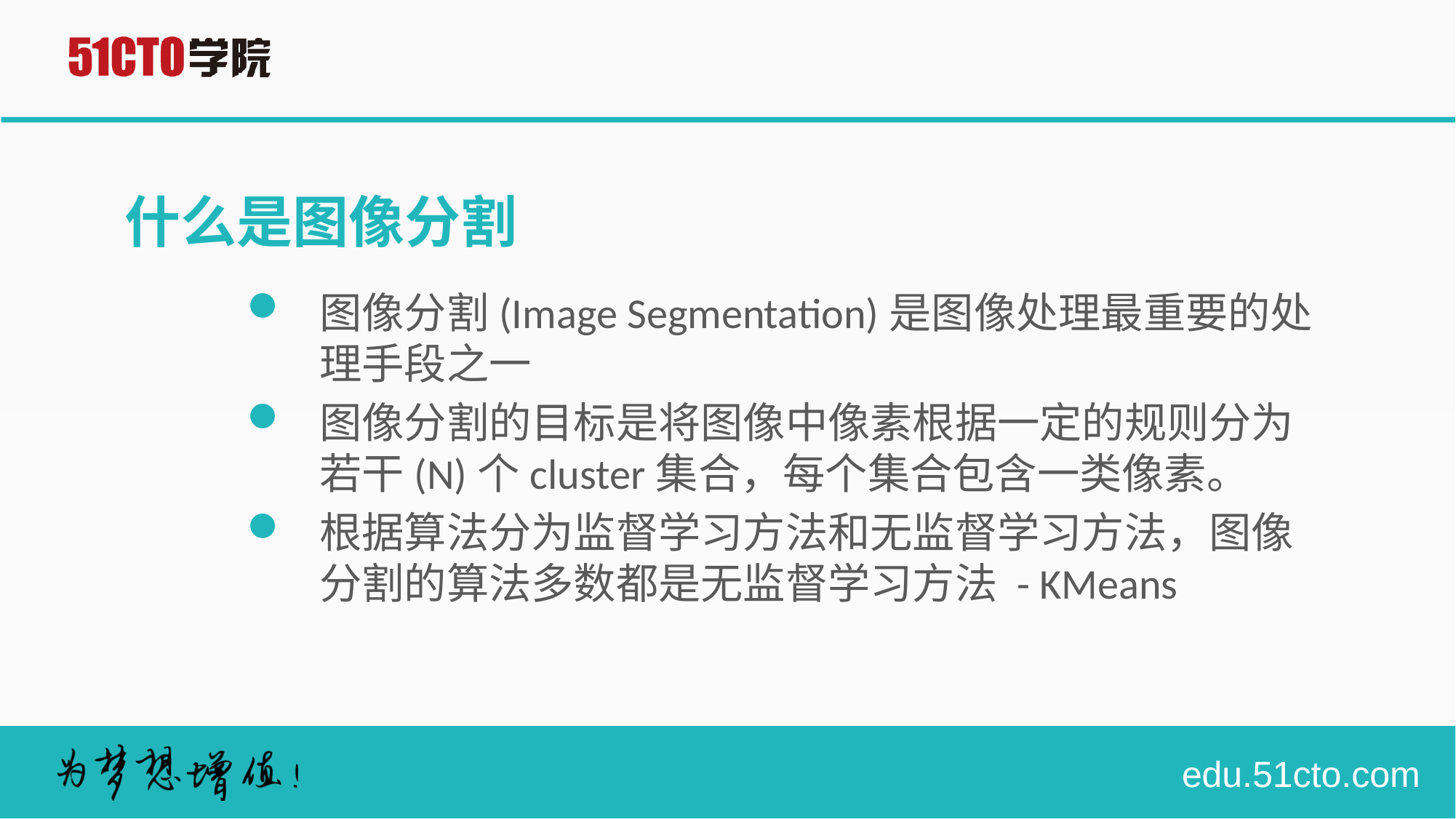

# 什么是图像分割
图像分割(Image Segmentation)是图像处理最重要的处理手段之一
图像分割的目标是将图像中像素根据一定的规则分为若干(N)个cluster集合，每个集合包含一类像素。
根据算法分为监督学习方法和无监督学习方法，图像分割的算法多数都是无监督学习方法 - KMeans